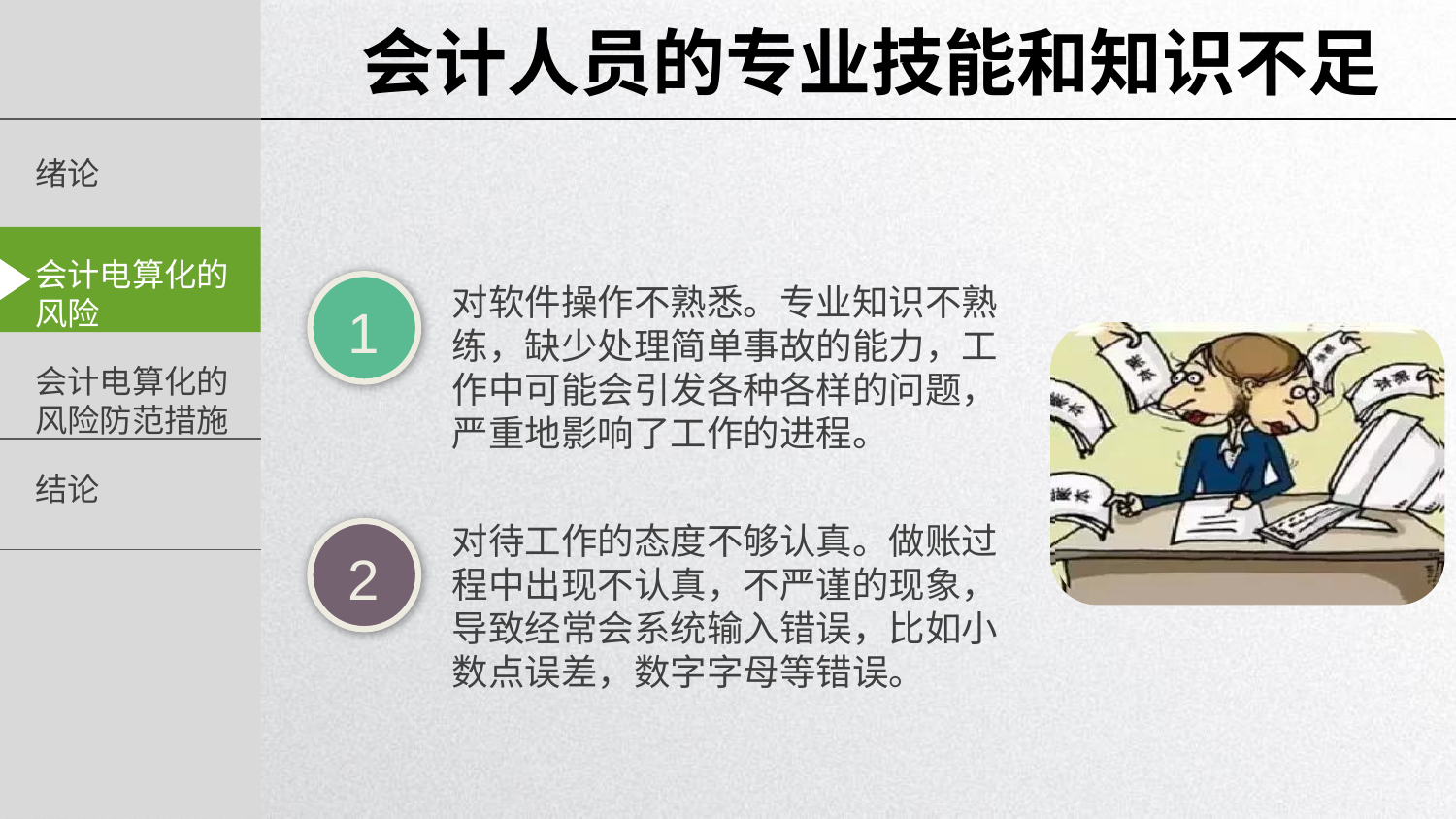

会计人员的专业技能和知识不足
对软件操作不熟悉。专业知识不熟练，缺少处理简单事故的能力，工作中可能会引发各种各样的问题，严重地影响了工作的进程。
1

对待工作的态度不够认真。做账过程中出现不认真，不严谨的现象，导致经常会系统输入错误，比如小数点误差，数字字母等错误。
2
延时符